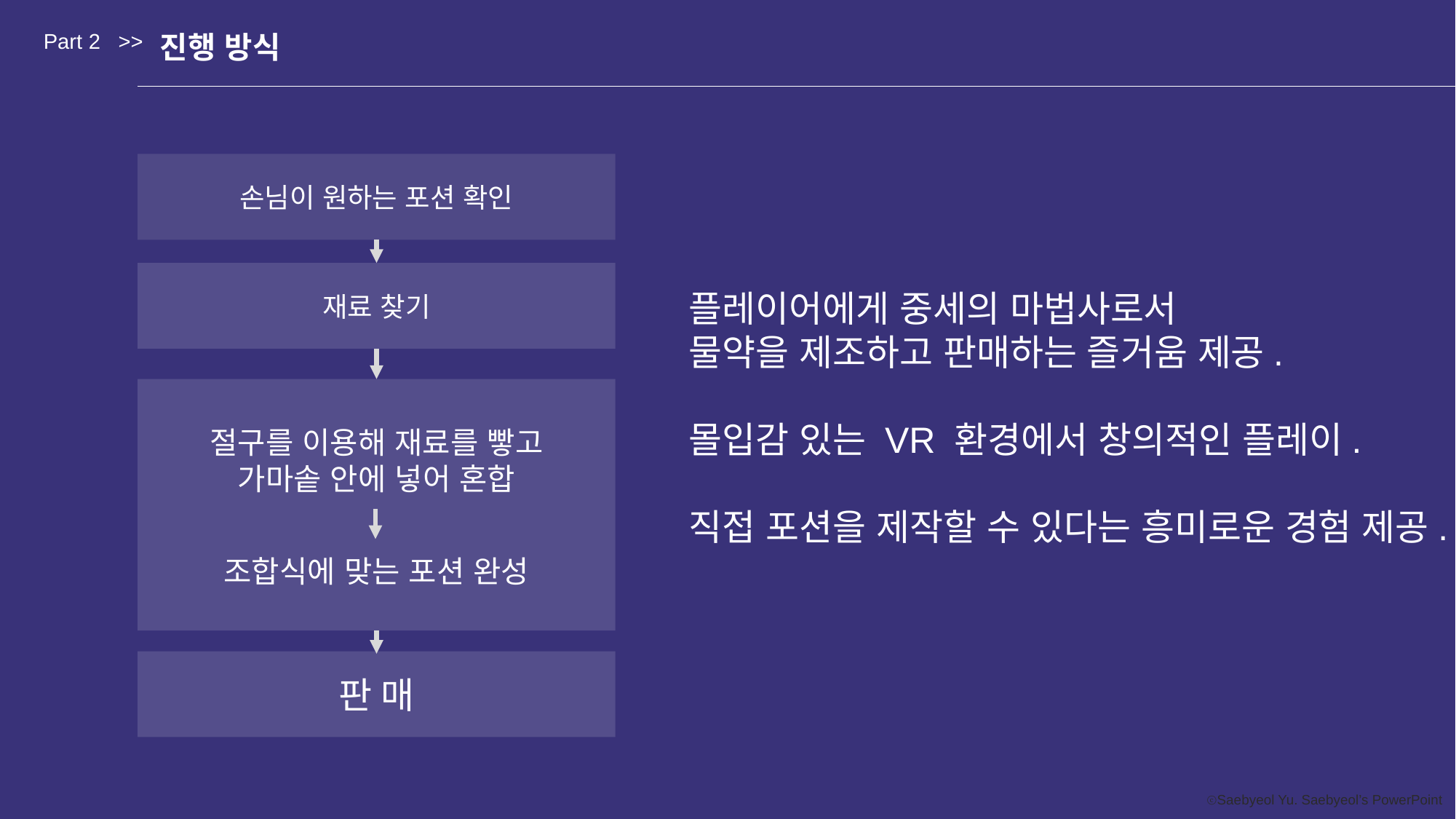

Part 2   >>
진행 방식

손님이 원하는 포션 확인

플레이어에게 중세의 마법사로서
물약을 제조하고 판매하는 즐거움 제공.
몰입감 있는 VR 환경에서 창의적인 플레이.
직접 포션을 제작할 수 있다는 흥미로운 경험 제공.
재료 찾기

절구를 이용해 재료를 빻고
가마솥 안에 넣어 혼합
조합식에 맞는 포션 완성

판매